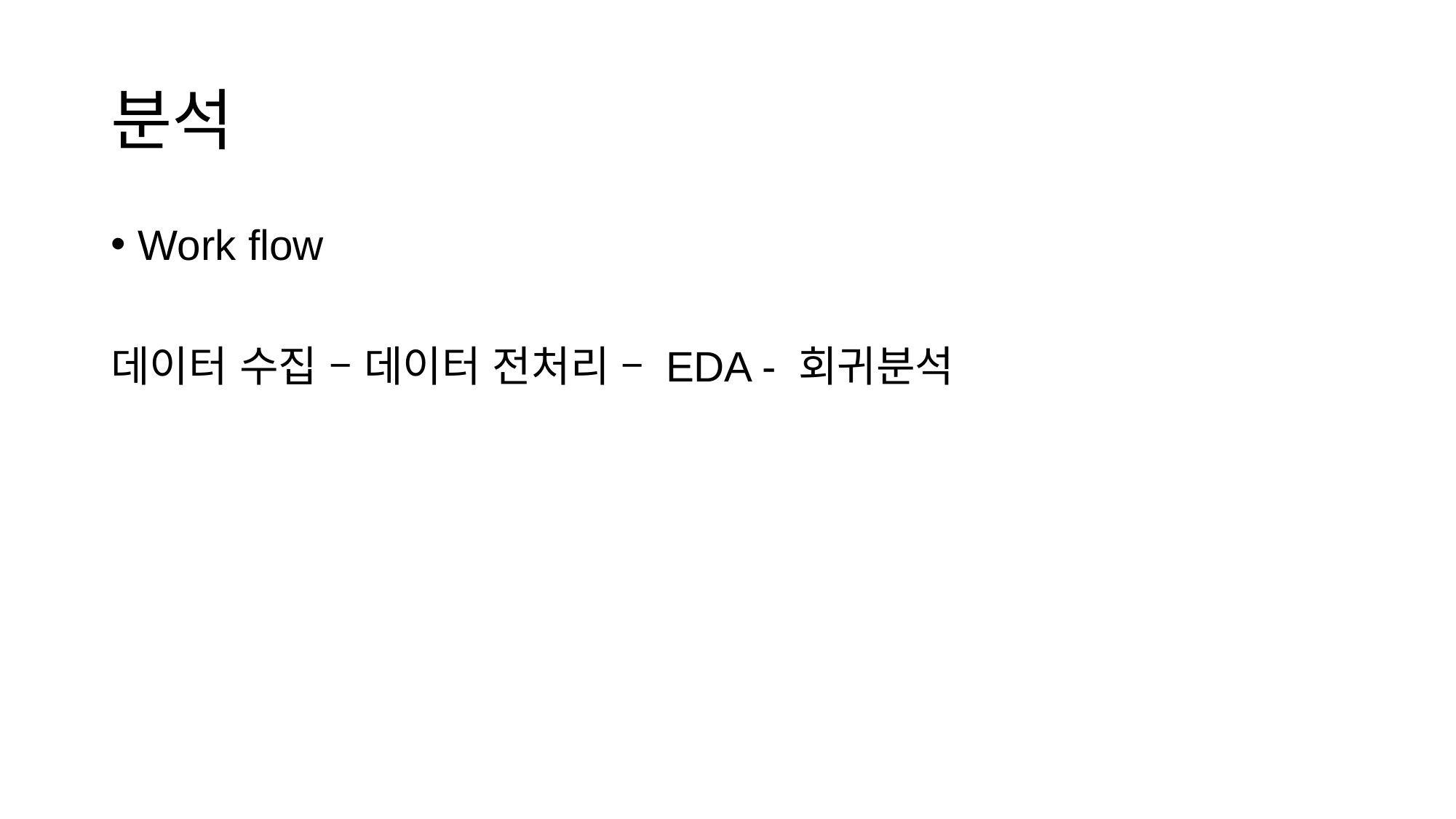

# 분석
Work flow

데이터 수집 – 데이터 전처리 – EDA - 회귀분석